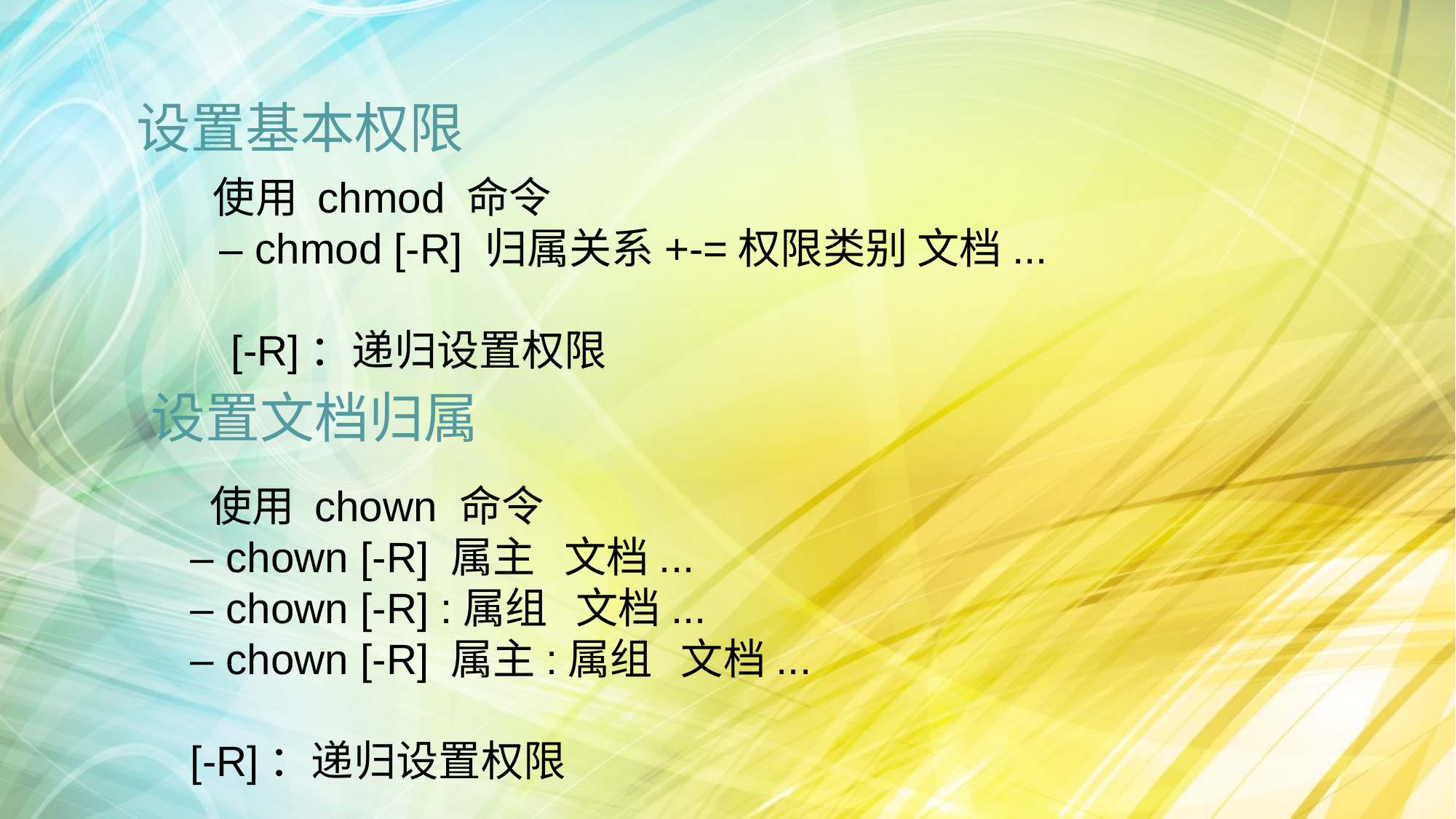

设置基本权限
       使用 chmod 命令
       – chmod [-R] 归属关系+-=权限类别 文档...

        [-R]：递归设置权限
设置文档归属
 使用 chown 命令
– chown [-R] 属主   文档...
– chown [-R] :属组   文档...
– chown [-R] 属主:属组   文档...

[-R]：递归设置权限